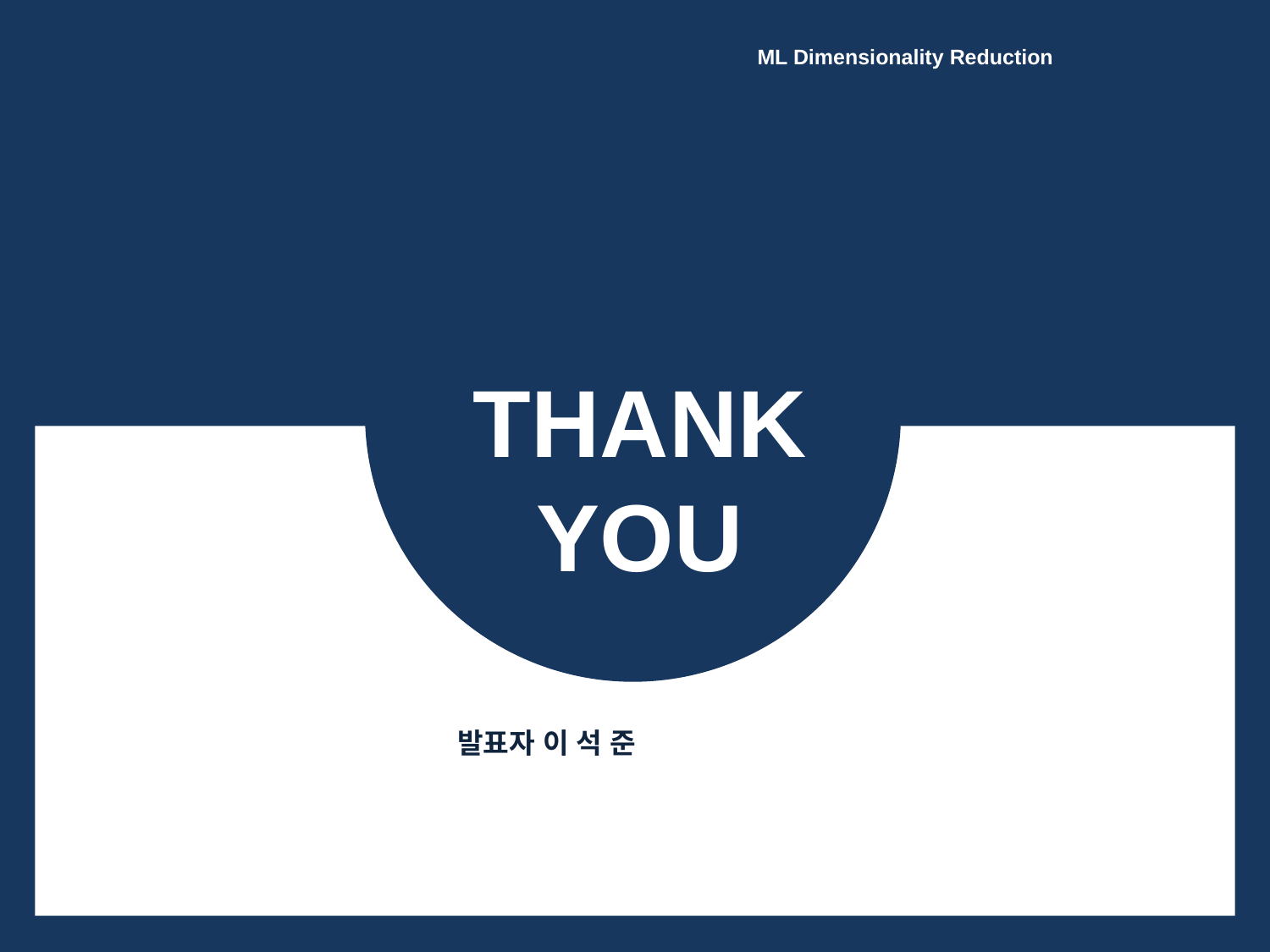

ML Dimensionality Reduction

THANK
YOU

발표자 이 석 준